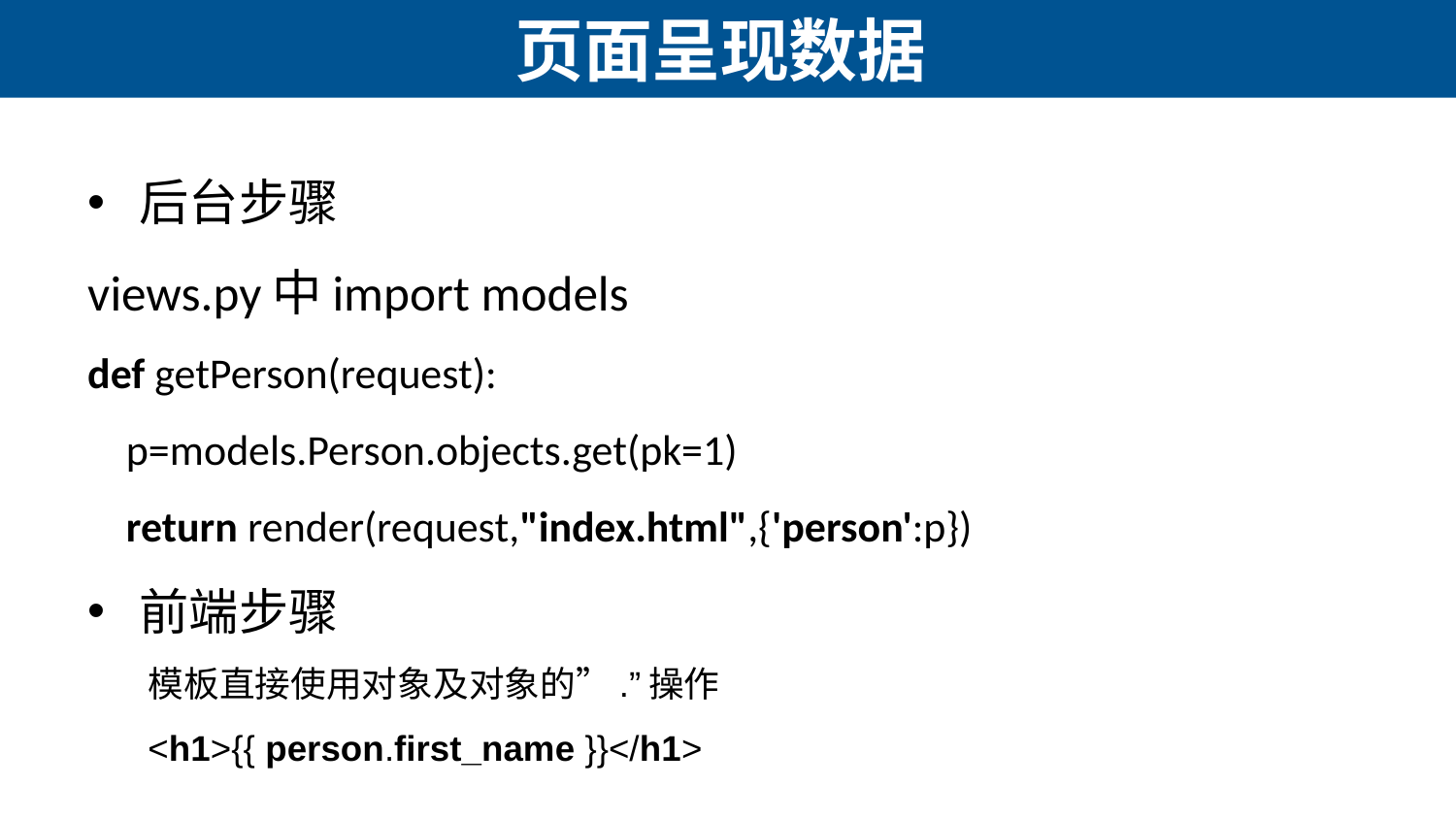

# 页面呈现数据
后台步骤
views.py中import models
def getPerson(request):
    p=models.Person.objects.get(pk=1)
    return render(request,"index.html",{'person':p})
前端步骤
模板直接使用对象及对象的”.”操作
<h1>{{ person.first_name }}</h1>